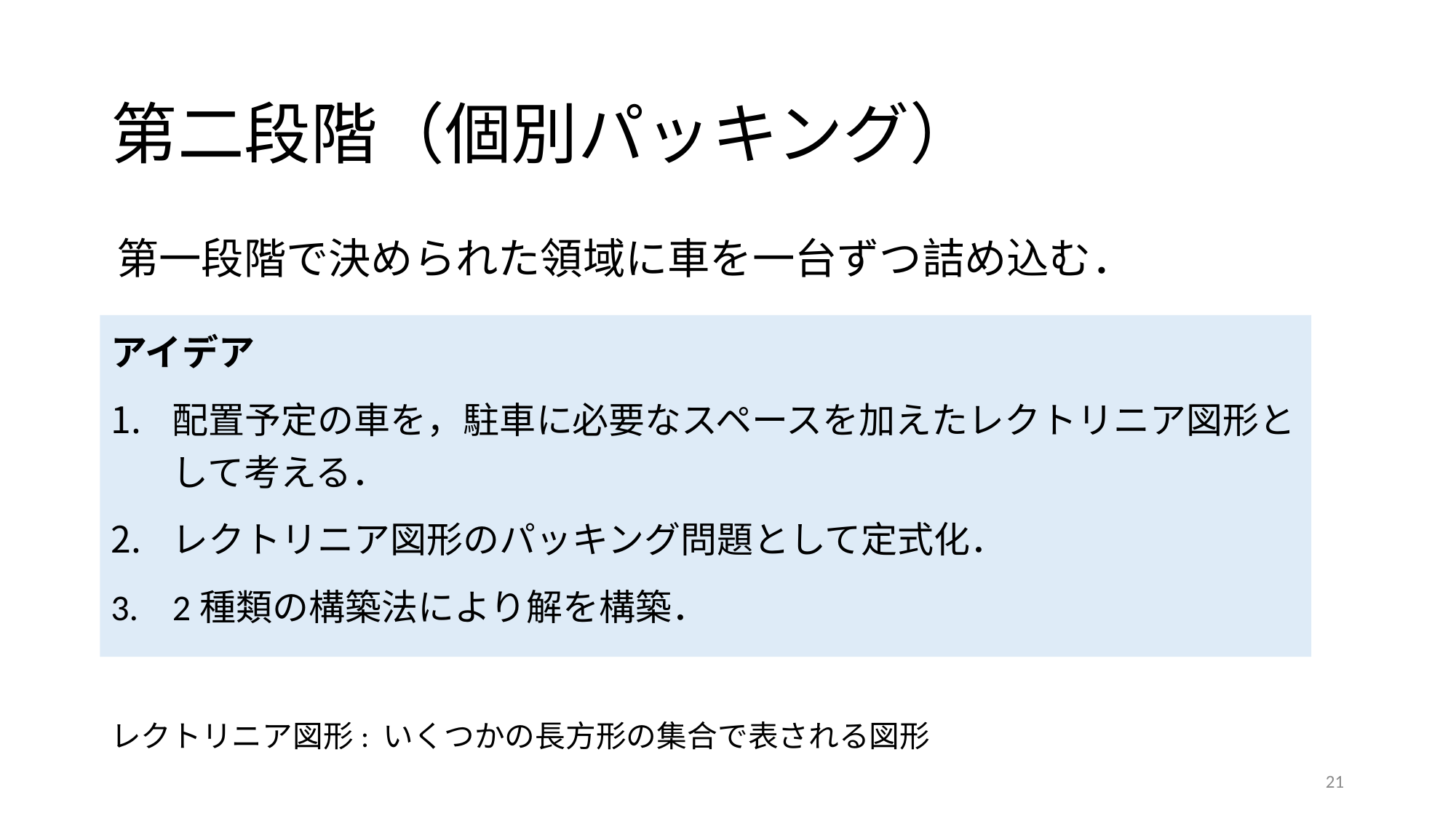

# 第二段階（個別パッキング）
第一段階で決められた領域に車を一台ずつ詰め込む．
アイデア
配置予定の車を，駐車に必要なスペースを加えたレクトリニア図形として考える．
レクトリニア図形のパッキング問題として定式化．
2種類の構築法により解を構築．
レクトリニア図形: いくつかの長方形の集合で表される図形
21